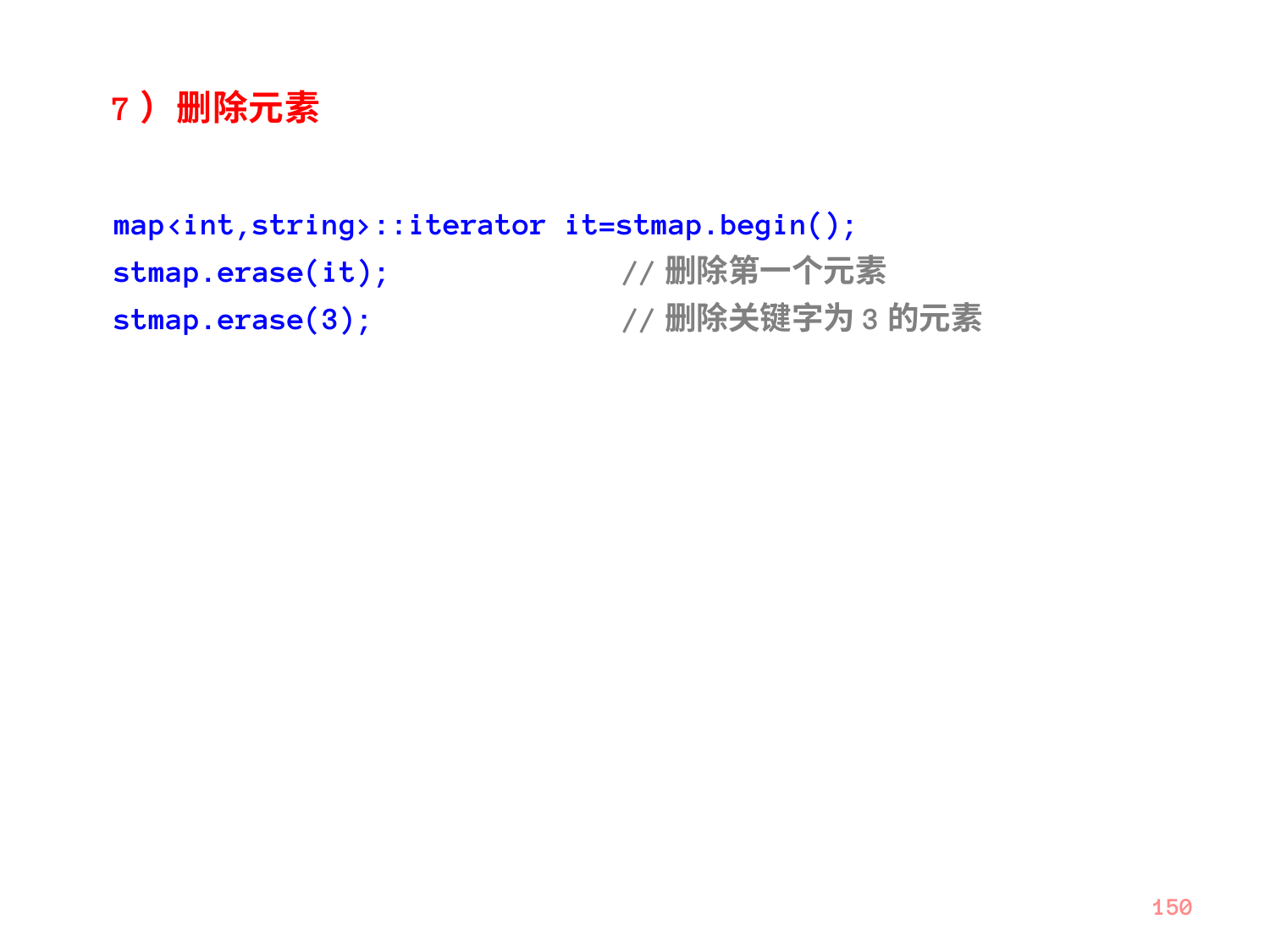

7）删除元素
map<int,string>::iterator it=stmap.begin();
stmap.erase(it);		//删除第一个元素
stmap.erase(3);		//删除关键字为3的元素
150